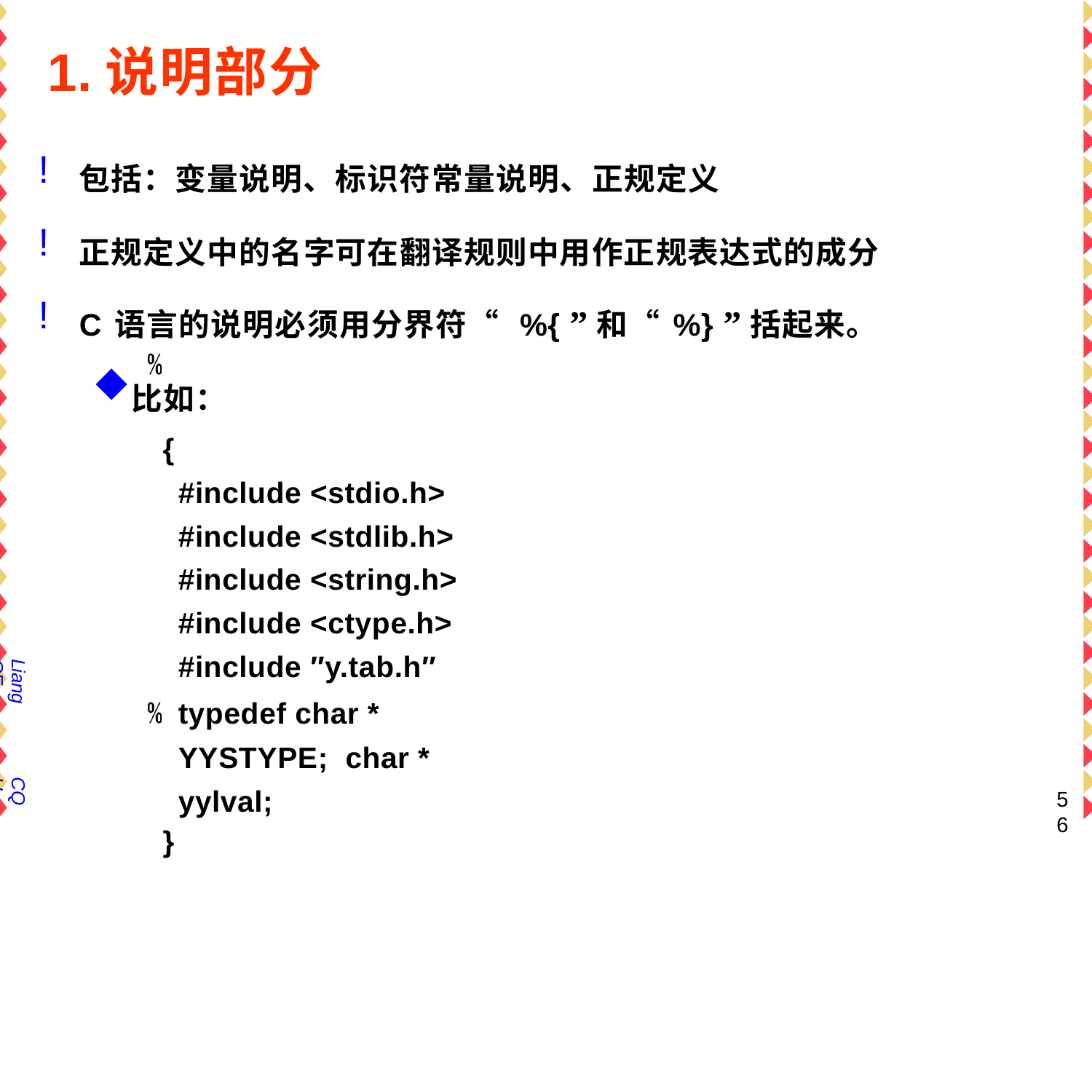

# 1.说明部分
包括：变量说明、标识符常量说明、正规定义
正规定义中的名字可在翻译规则中用作正规表达式的成分
C语言的说明必须用分界符“ %{ ”和“%} ”括起来。
比如：
{
#include <stdio.h>  #include <stdlib.h>  #include <string.h>  #include <ctype.h>  #include ″y.tab.h″
typedef char * YYSTYPE;  char * yylval;
}

Liang GE

CQU
56